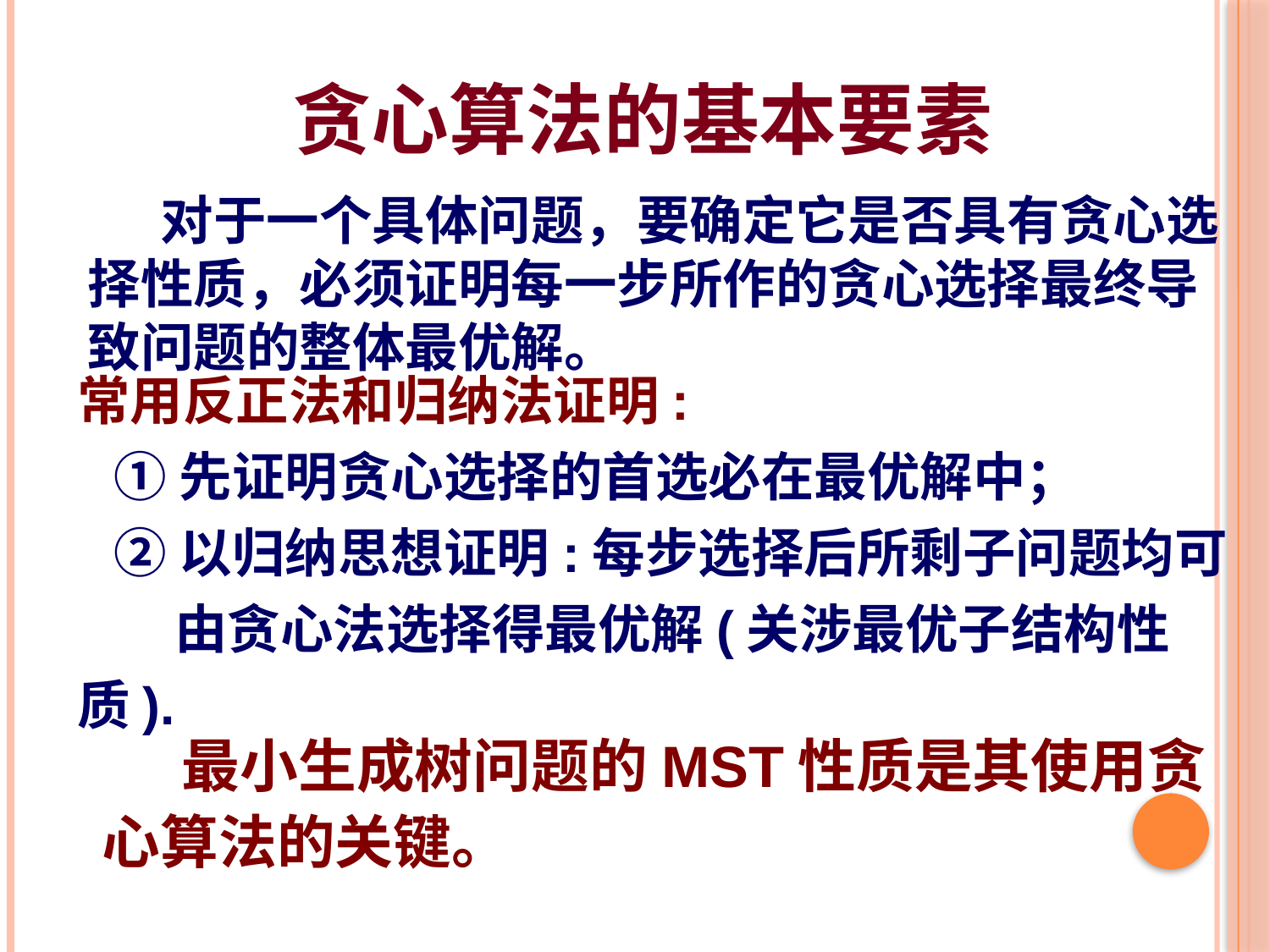

贪心算法的基本要素
     对于一个具体问题，要确定它是否具有贪心选择性质，必须证明每一步所作的贪心选择最终导致问题的整体最优解。
常用反正法和归纳法证明:
   ①先证明贪心选择的首选必在最优解中；
   ②以归纳思想证明:每步选择后所剩子问题均可
       由贪心法选择得最优解(关涉最优子结构性质).

     最小生成树问题的MST性质是其使用贪心算法的关键。